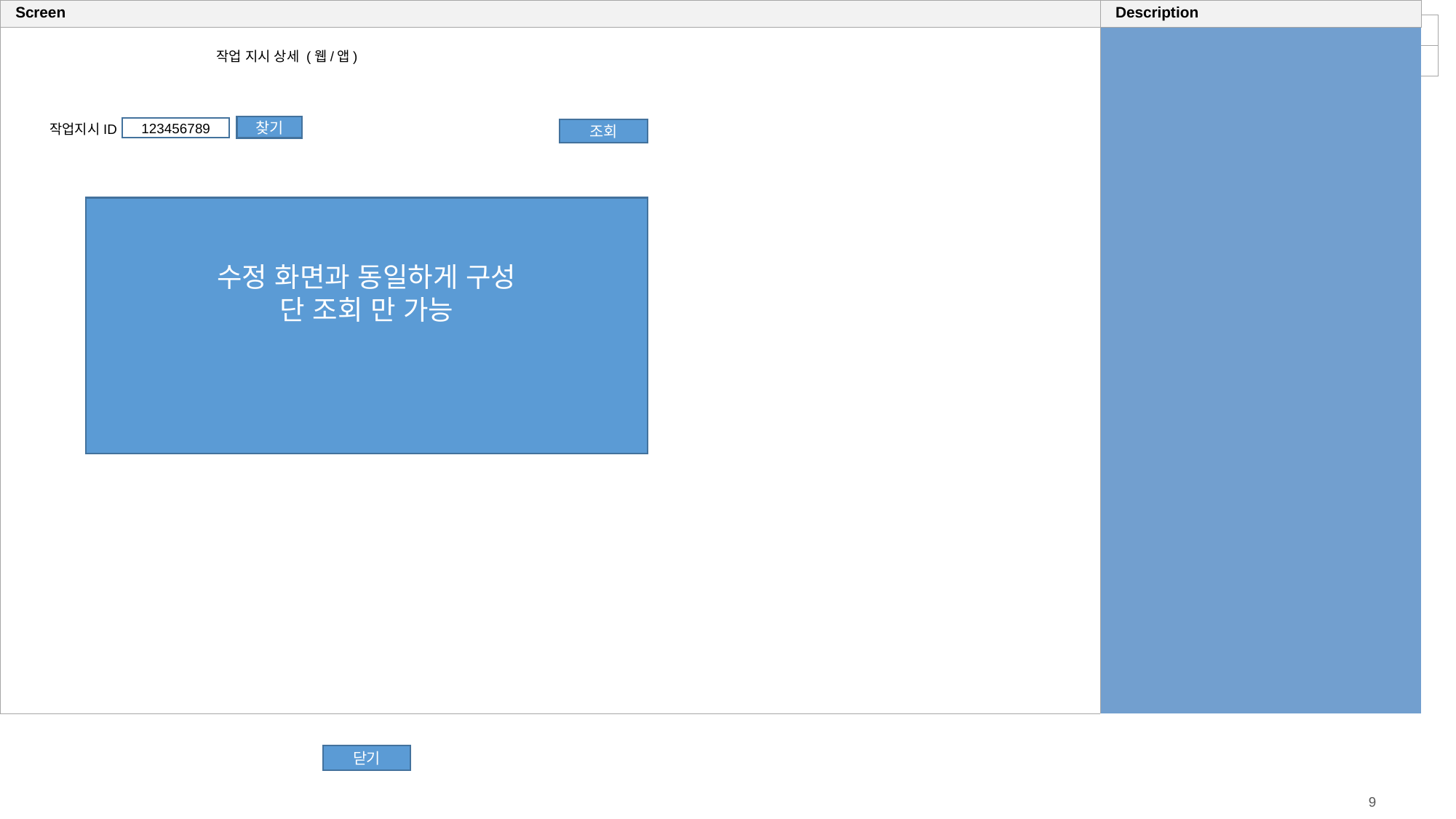

작업 지시 상세 (웹/앱)
찾기
123456789
작업지시ID
조회
수정 화면과 동일하게 구성
단 조회 만 가능

닫기